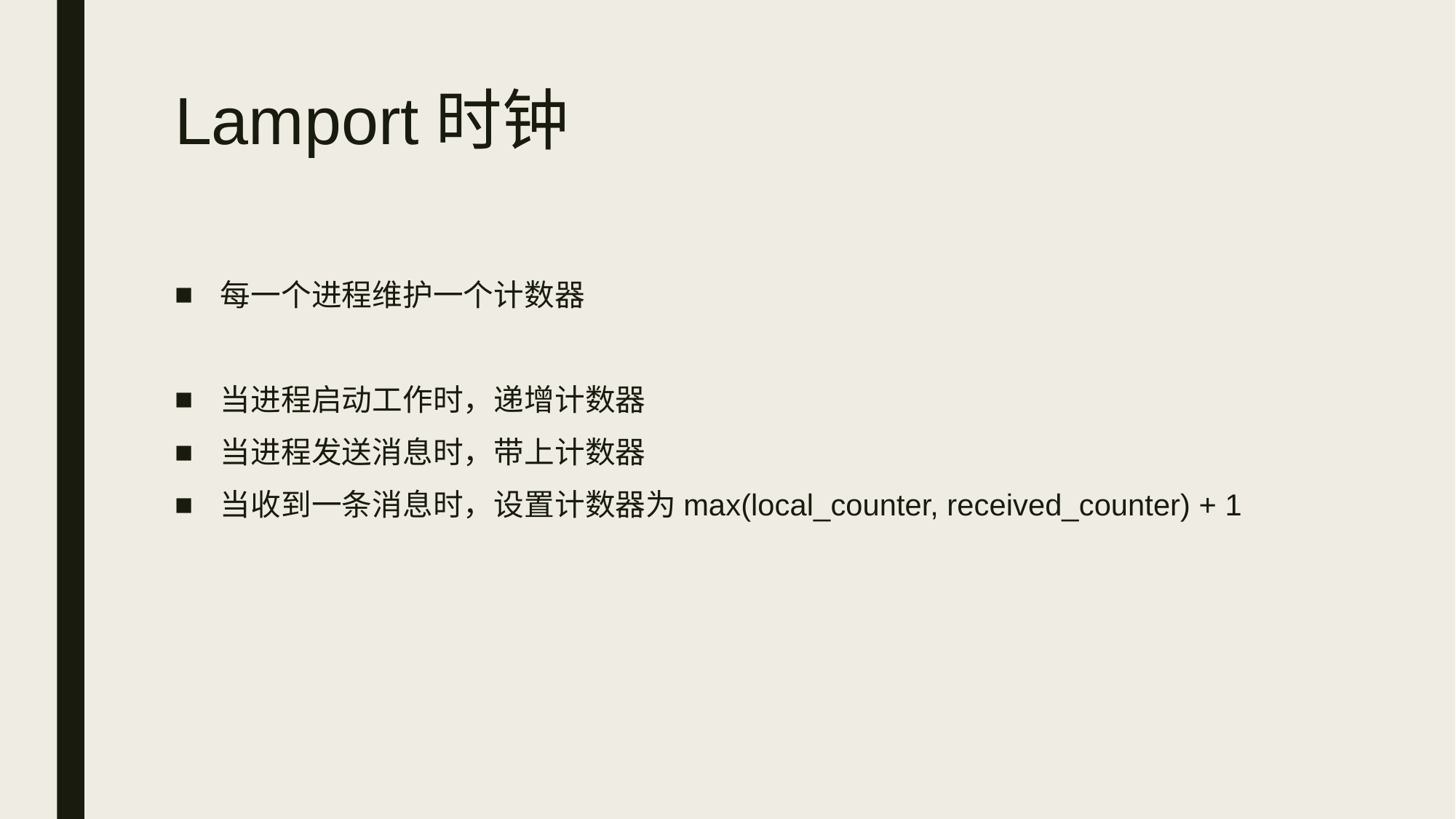

# Lamport时钟
每一个进程维护一个计数器

当进程启动工作时，递增计数器
当进程发送消息时，带上计数器
当收到一条消息时，设置计数器为max(local_counter, received_counter) + 1